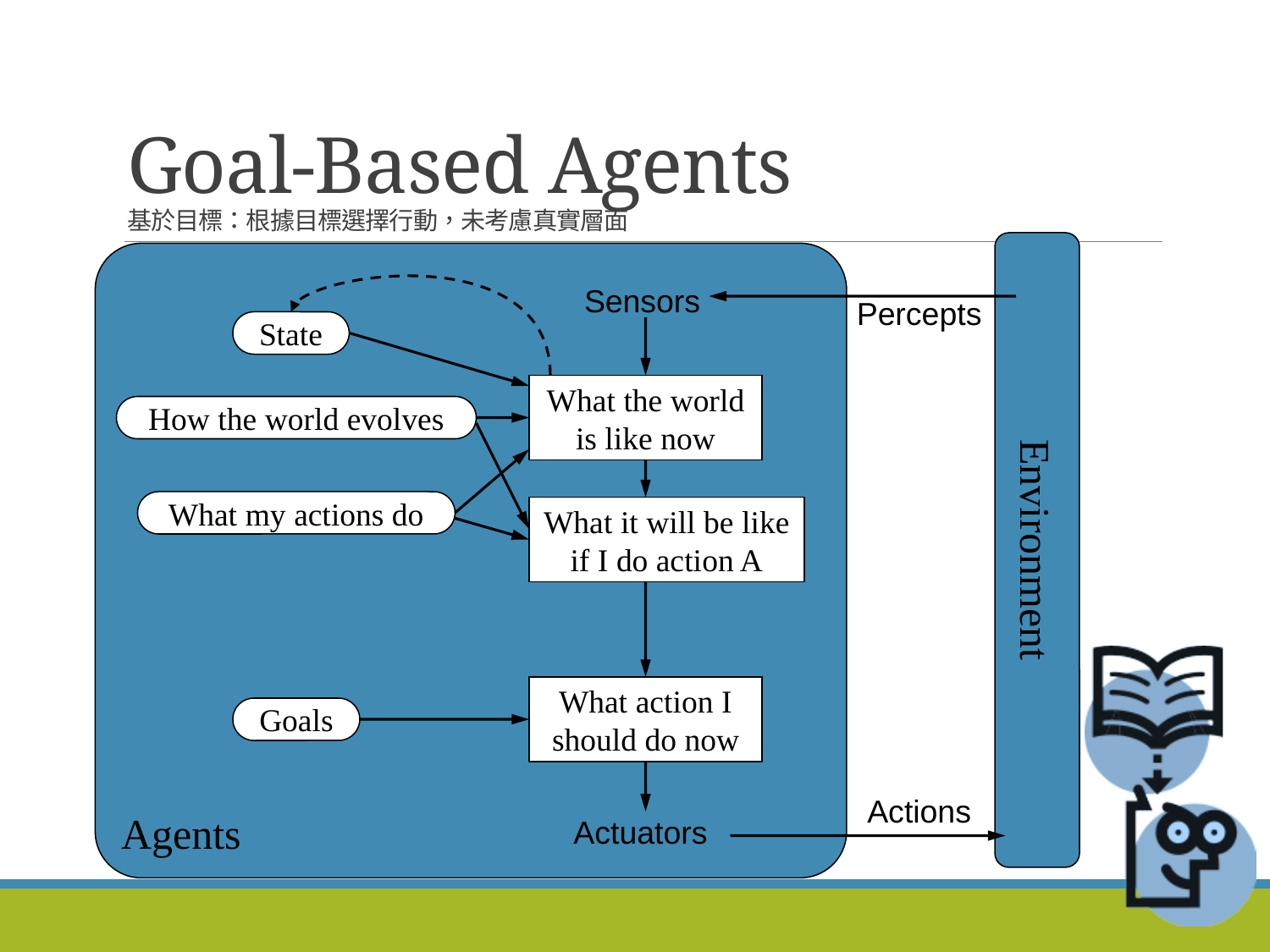

# Goal-Based Agents 基於目標：根據目標選擇行動，未考慮真實層面
Environment
Agents
Sensors
Percepts

State

What the world is like now
How the world evolves

What my actions do
What it will be like if I do action A

What action I should do now
Goals

Actions
Actuators